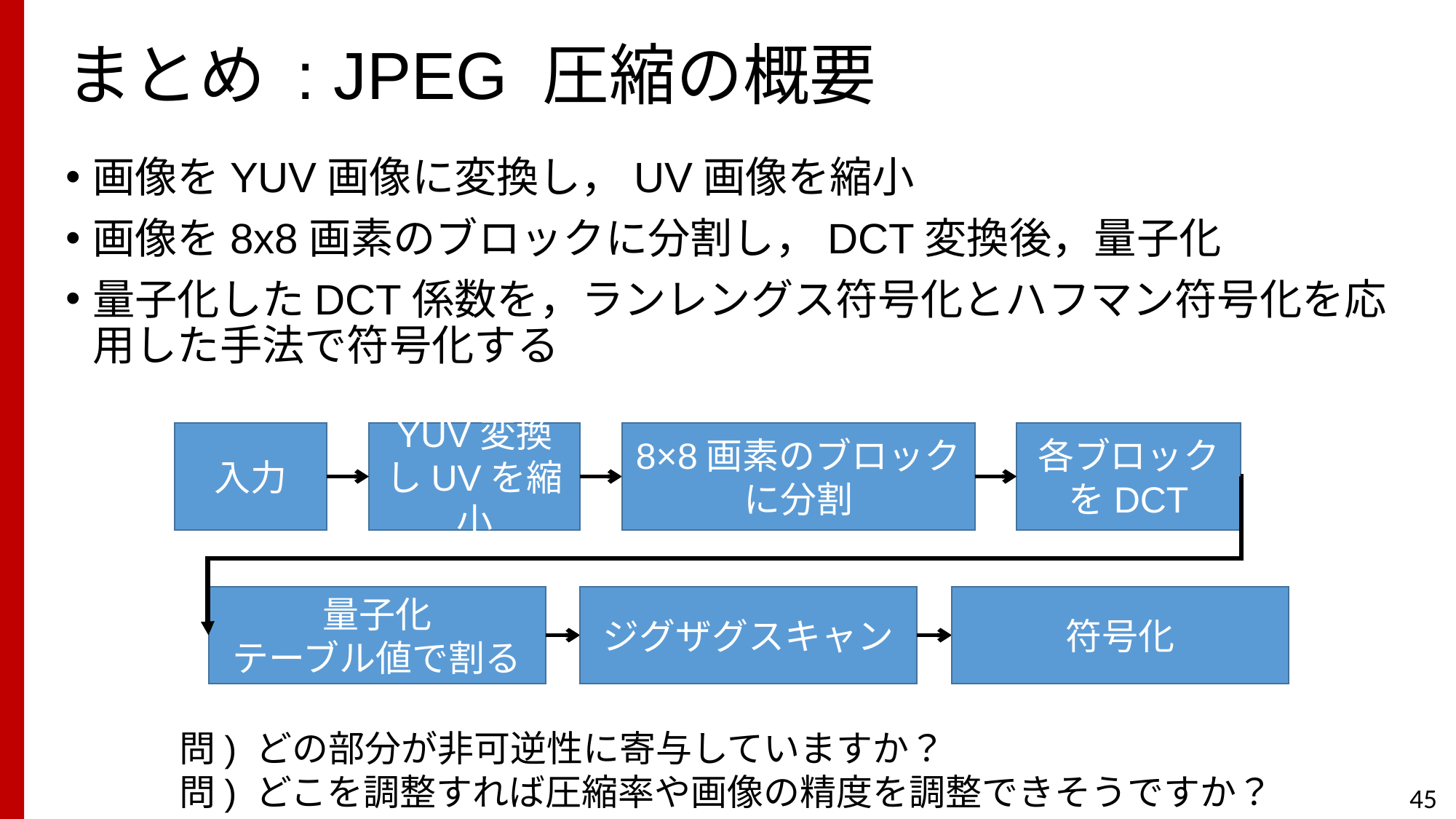

# まとめ : JPEG 圧縮の概要
画像をYUV画像に変換し，UV画像を縮小
画像を8x8画素のブロックに分割し，DCT変換後，量子化
量子化したDCT係数を，ランレングス符号化とハフマン符号化を応用した手法で符号化する
入力
YUV変換しUVを縮小
8×8画素のブロック
に分割
各ブロック
をDCT
量子化
テーブル値で割る
ジグザグスキャン
符号化
問) どの部分が非可逆性に寄与していますか？
問) どこを調整すれば圧縮率や画像の精度を調整できそうですか？
45